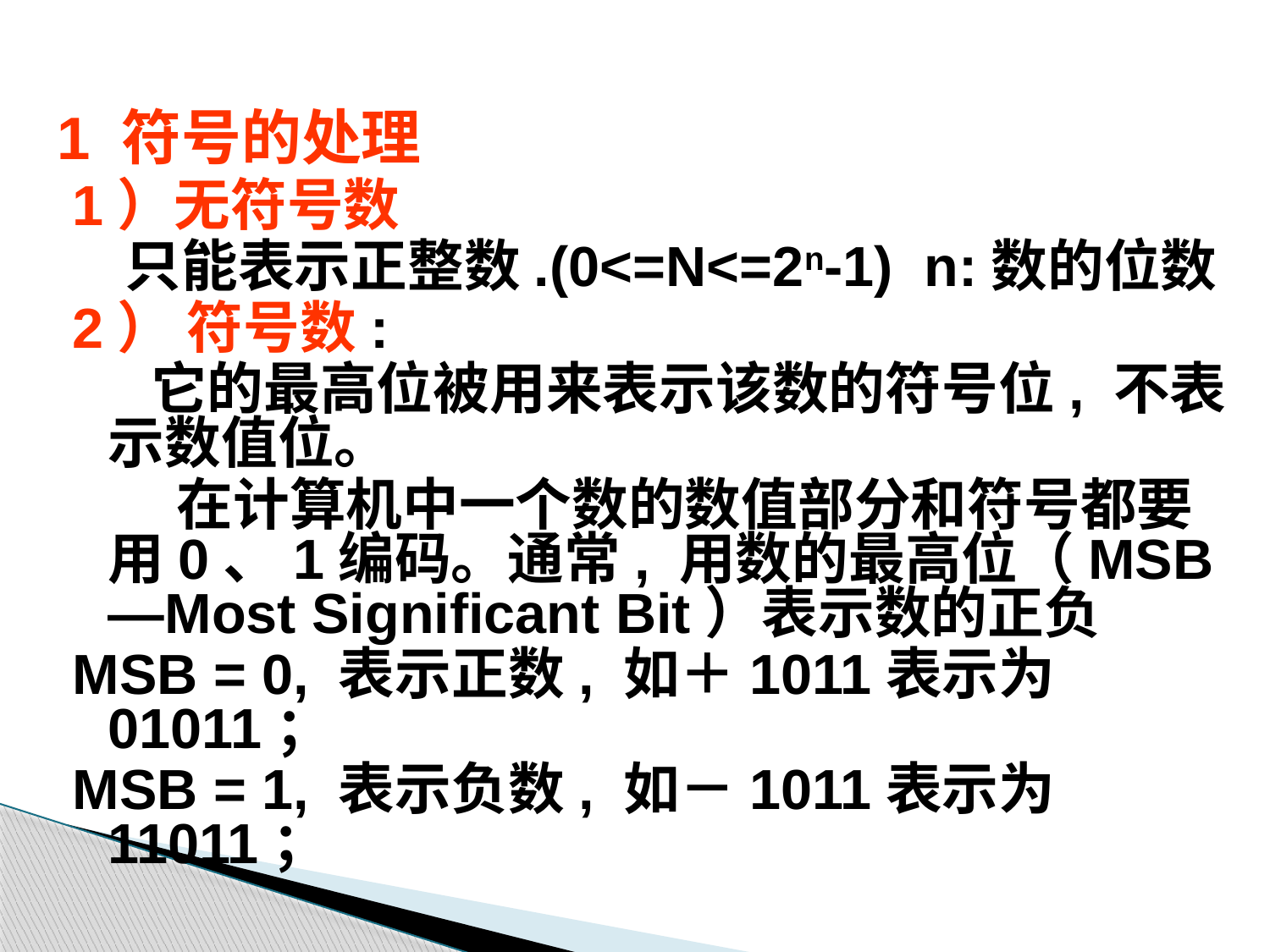

# 1 符号的处理
1）无符号数
   只能表示正整数.(0<=N<=2n-1)  n:数的位数
2） 符号数:
     它的最高位被用来表示该数的符号位, 不表示数值位。
       在计算机中一个数的数值部分和符号都要用0、1编码。通常, 用数的最高位（MSB—Most Significant Bit）表示数的正负
MSB = 0, 表示正数, 如＋1011表示为01011；
MSB = 1, 表示负数, 如－1011表示为11011；